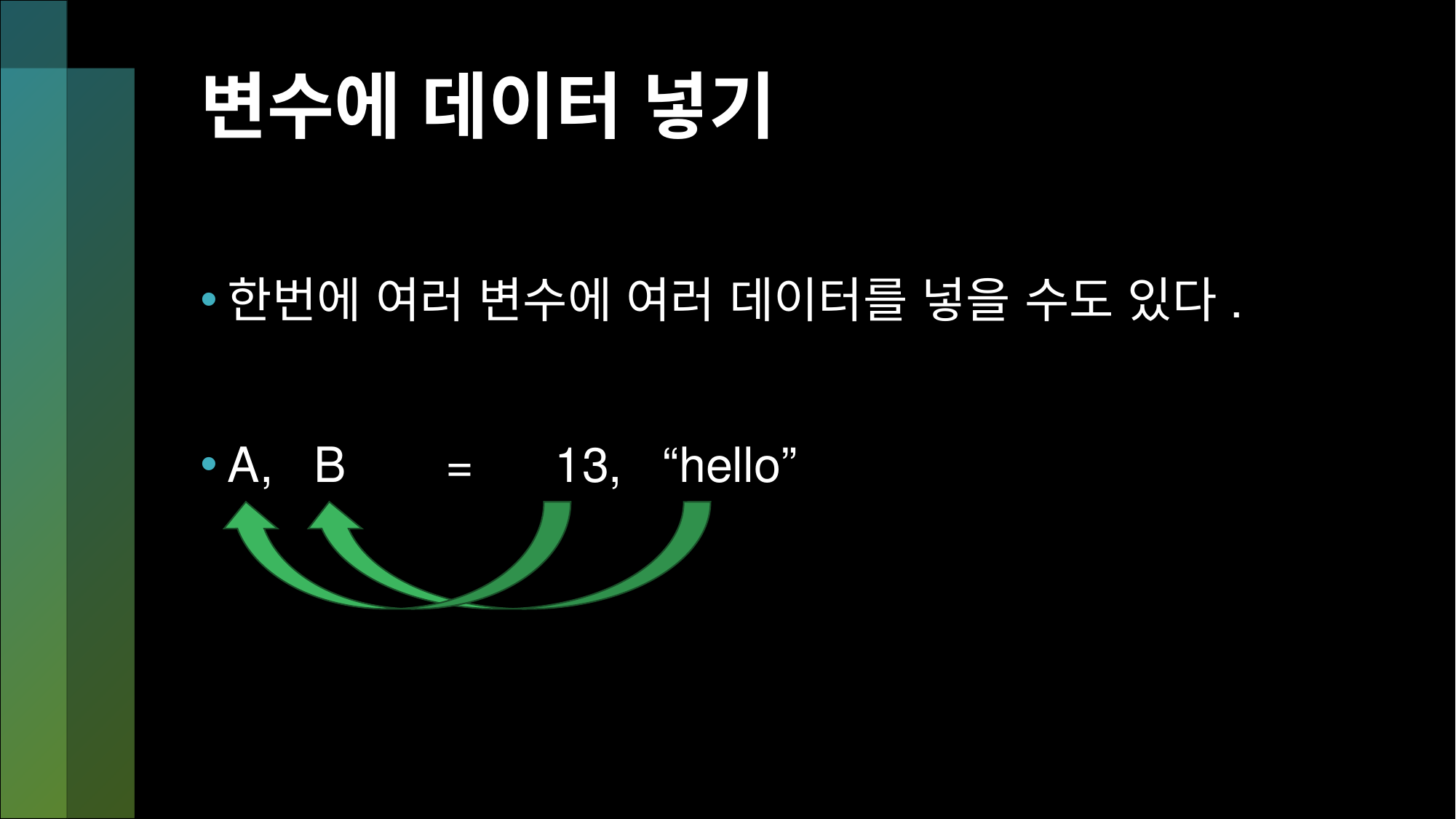

# 변수에 데이터 넣기
한번에 여러 변수에 여러 데이터를 넣을 수도 있다.

A,   B 	= 	13,   “hello”